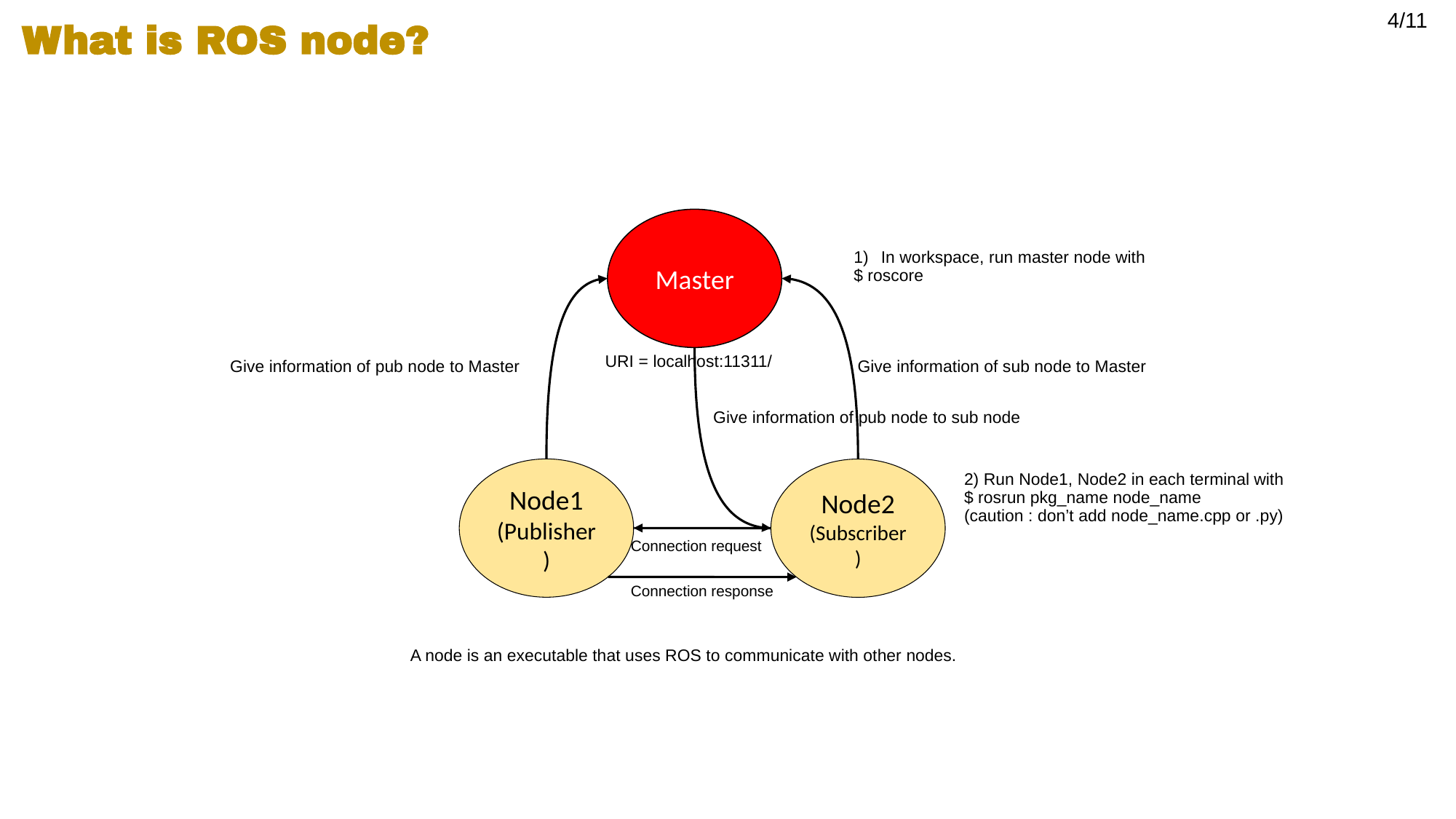

4/11
What is ROS node?
Master
In workspace, run master node with
$ roscore

Give information of pub node to Master
Give information of sub node to Master
URI = localhost:11311/

Give information of pub node to sub node
Node1
(Publisher)
Node2
(Subscriber)
2) Run Node1, Node2 in each terminal with
$ rosrun pkg_name node_name
(caution : don’t add node_name.cpp or .py)
Connection request
Connection response
A node is an executable that uses ROS to communicate with other nodes.
Ros node의 정의는 ROS에서 실행될 수 있는 최소한의 프로세스이다.

그럼 이 Node로 무엇을 할 수 있을까?

Node를 통해 토픽, 서비스, 액션 등의 메시지 통신이 가능하다.
통신이 가능하다는 것은 데이터를 주고받으며 속도를 전달하거나 위치정보를 전달 하는 등 로봇의 사용 및 조작이 가능하다는 의미이다.
Node와 Node간에 MSG를 주고받으며 통신을 하게되는데 그 방식은 Topic, Service, Action이 있다.

Master node 구동
Publisher, Subscriber node 구동
Master가 Subscriber에게 Pub의 정보 전달
Sub이 받은 정보를 토대로 Pub에게 접속 요청
Pub이 Sub에게 접속 응답
TCP방식으로 Pub와 Sub이 연결 (연결전까지는 XMLRPC방식)
Pub이 Sub node에 msg 전달